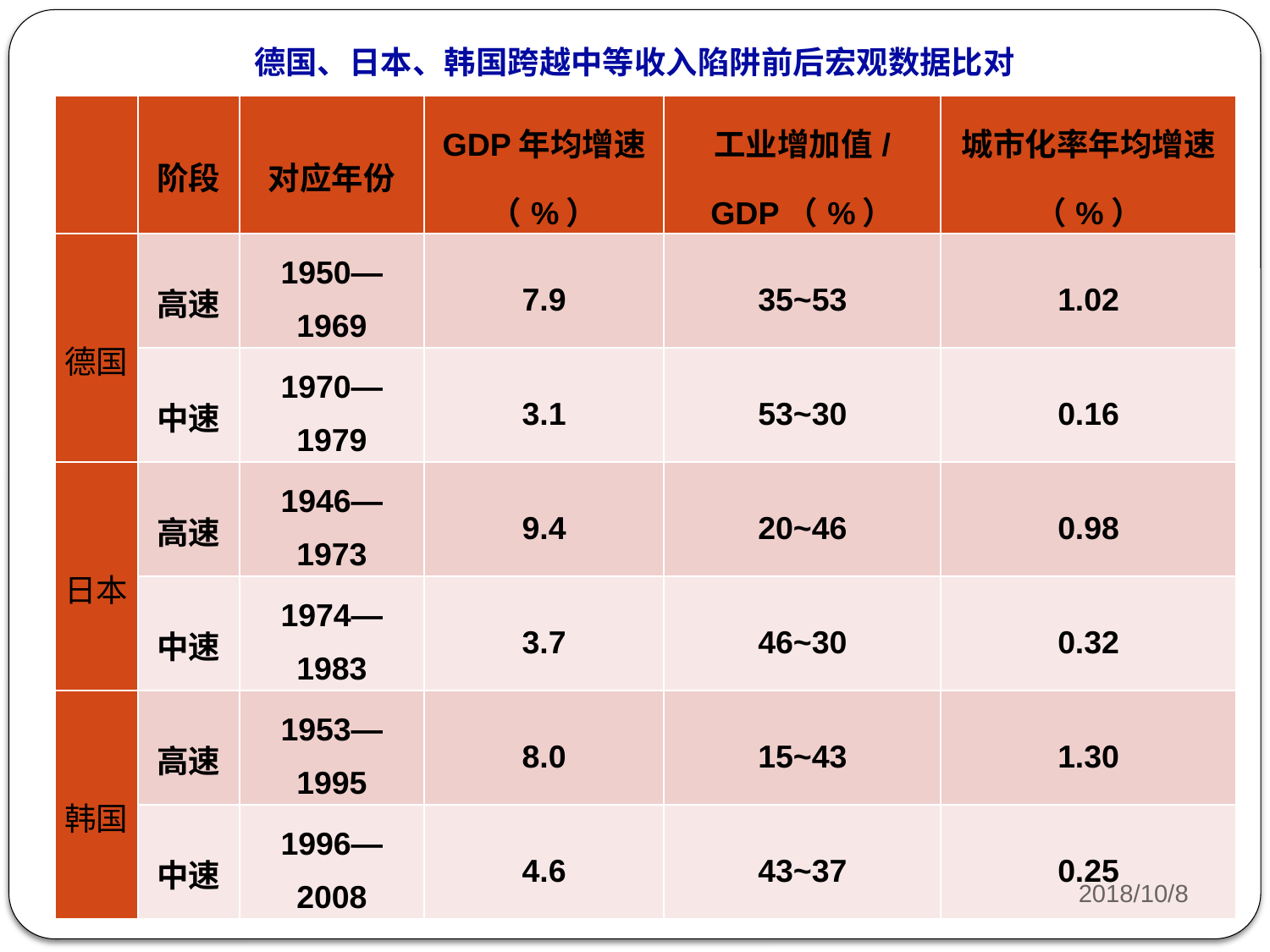

德国、日本、韩国跨越中等收入陷阱前后宏观数据比对
|  | 阶段 | 对应年份 | GDP年均增速（%） | 工业增加值/GDP（%） | 城市化率年均增速（%） |
| --- | --- | --- | --- | --- | --- |
| 德国 | 高速 | 1950—1969 | 7.9 | 35~53 | 1.02 |
|  | 中速 | 1970—1979 | 3.1 | 53~30 | 0.16 |
| 日本 | 高速 | 1946—1973 | 9.4 | 20~46 | 0.98 |
|  | 中速 | 1974—1983 | 3.7 | 46~30 | 0.32 |
| 韩国 | 高速 | 1953—1995 | 8.0 | 15~43 | 1.30 |
|  | 中速 | 1996—2008 | 4.6 | 43~37 | 0.25 |
宗庆庆（上海财经大学）
2018/10/8
24